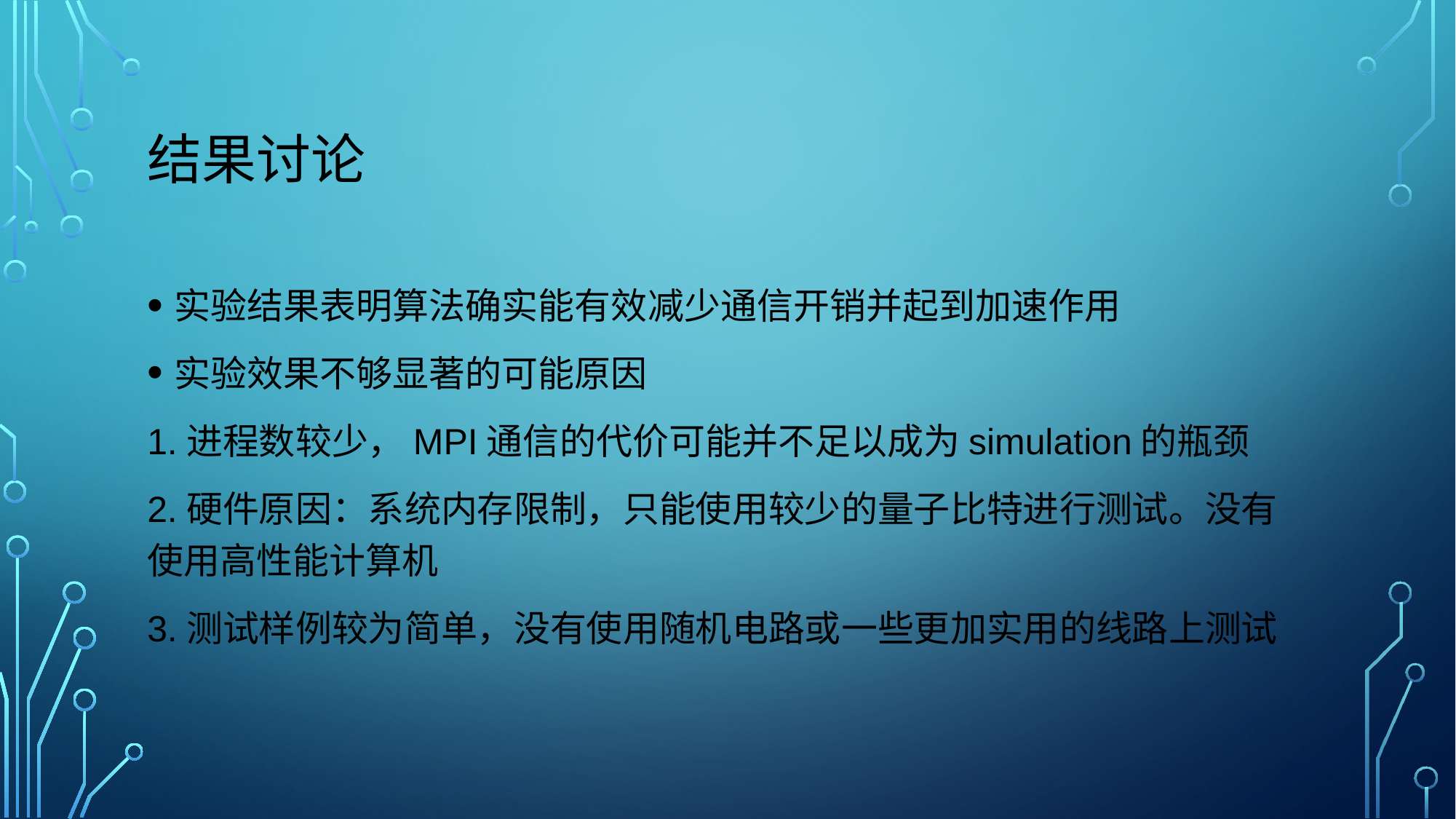

# 结果讨论
实验结果表明算法确实能有效减少通信开销并起到加速作用
实验效果不够显著的可能原因
1.进程数较少，MPI通信的代价可能并不足以成为simulation的瓶颈
2.硬件原因：系统内存限制，只能使用较少的量子比特进行测试。没有使用高性能计算机
3.测试样例较为简单，没有使用随机电路或一些更加实用的线路上测试